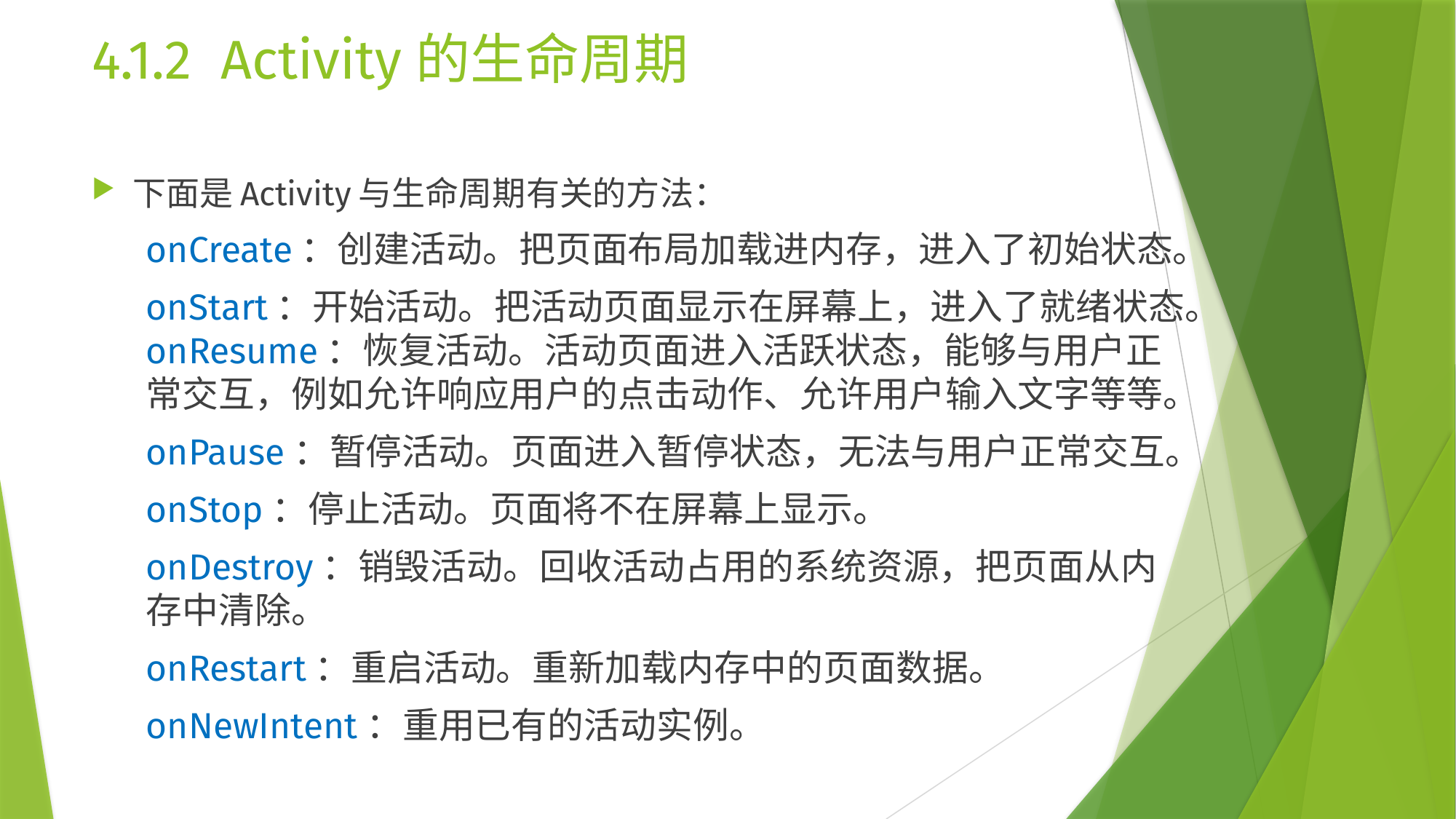

# 4.1.2  Activity的生命周期
下面是Activity与生命周期有关的方法：
onCreate：创建活动。把页面布局加载进内存，进入了初始状态。
onStart：开始活动。把活动页面显示在屏幕上，进入了就绪状态。onResume：恢复活动。活动页面进入活跃状态，能够与用户正常交互，例如允许响应用户的点击动作、允许用户输入文字等等。
onPause：暂停活动。页面进入暂停状态，无法与用户正常交互。
onStop：停止活动。页面将不在屏幕上显示。
onDestroy：销毁活动。回收活动占用的系统资源，把页面从内存中清除。
onRestart：重启活动。重新加载内存中的页面数据。
onNewIntent：重用已有的活动实例。